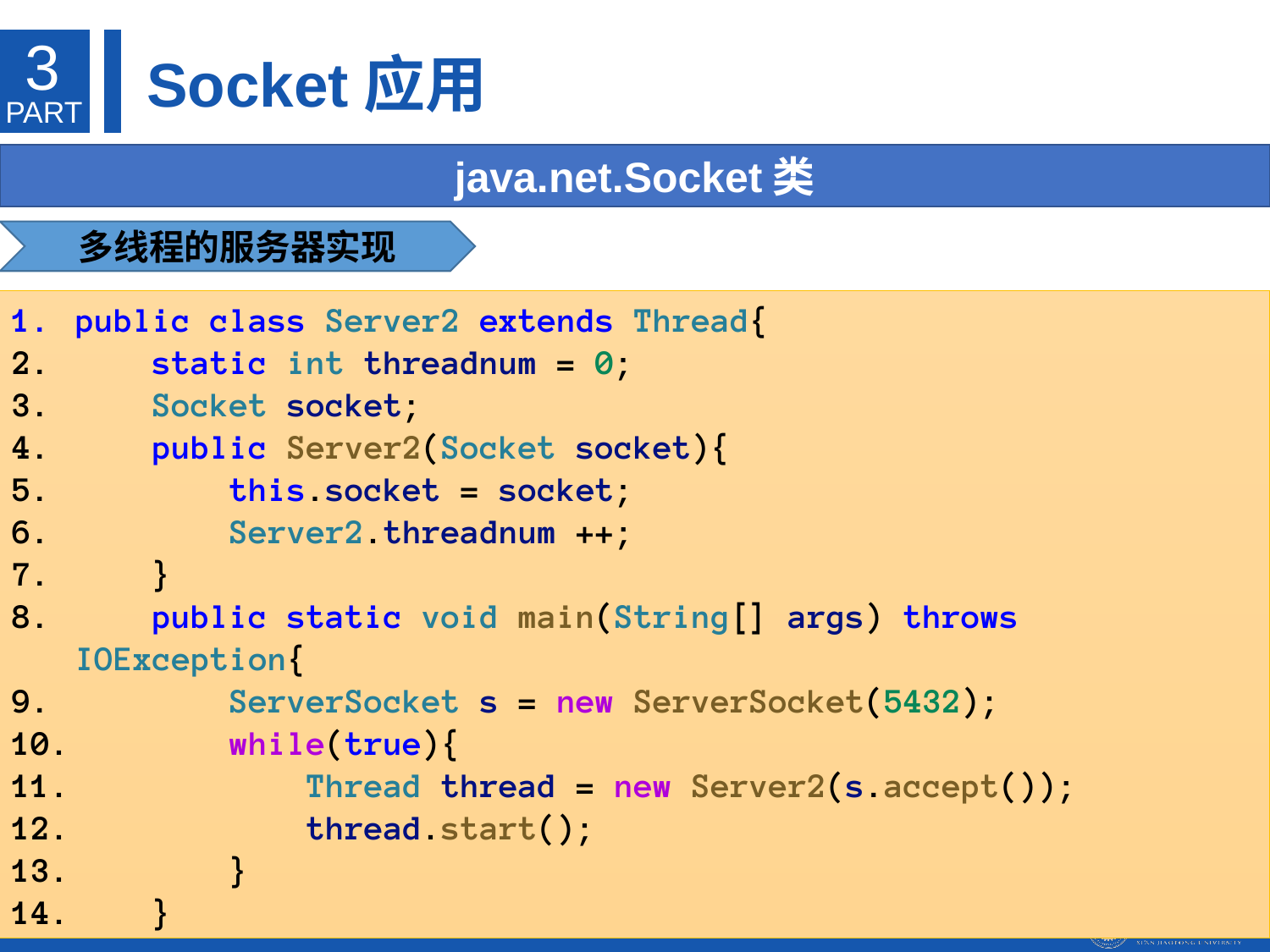

3
Socket应用
PART
java.net.Socket类
多线程的服务器实现
public class Server2 extends Thread{
    static int threadnum = 0;
    Socket socket;
    public Server2(Socket socket){
        this.socket = socket;
        Server2.threadnum ++;
    }
    public static void main(String[] args) throws IOException{
        ServerSocket s = new ServerSocket(5432);
        while(true){
            Thread thread = new Server2(s.accept());
            thread.start();
        }
    }